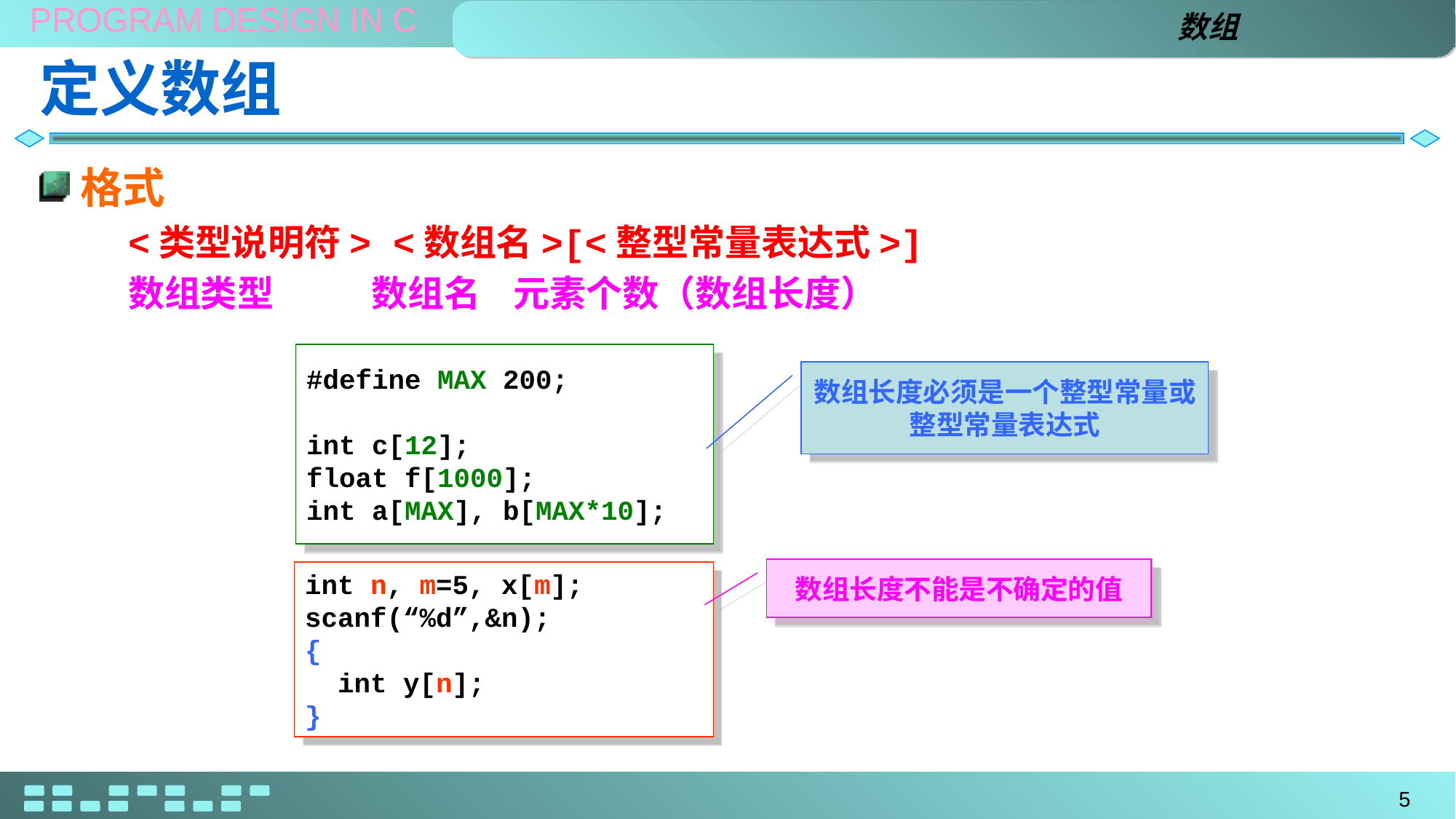

数组
# 定义数组
格式
	<类型说明符> <数组名>[<整型常量表达式>]
	数组类型            数组名    元素个数（数组长度）
#define MAX 200;

int c[12];
float f[1000];
int a[MAX], b[MAX*10];
数组长度必须是一个整型常量或整型常量表达式
数组长度不能是不确定的值
int n, m=5, x[m];
scanf(“%d”,&n);
{
  int y[n];
}
5